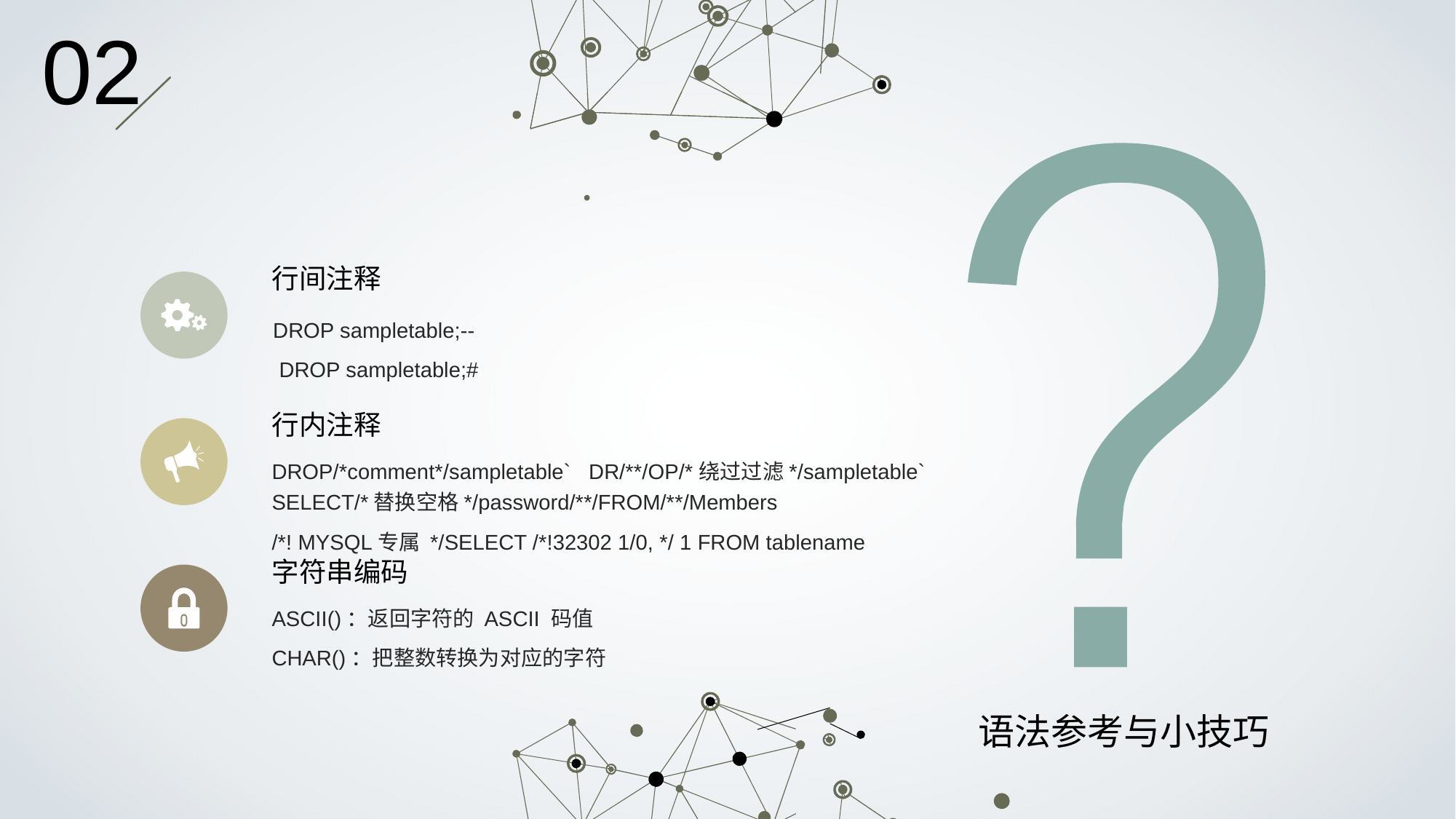

02

行间注释

DROP sampletable;--
 DROP sampletable;#
行内注释

DROP/*comment*/sampletable`   DR/**/OP/*绕过过滤*/sampletable`   SELECT/*替换空格*/password/**/FROM/**/Members
/*! MYSQL专属 */SELECT /*!32302 1/0, */ 1 FROM tablename
字符串编码

ASCII()：返回字符的 ASCII 码值
CHAR()：把整数转换为对应的字符

语法参考与小技巧